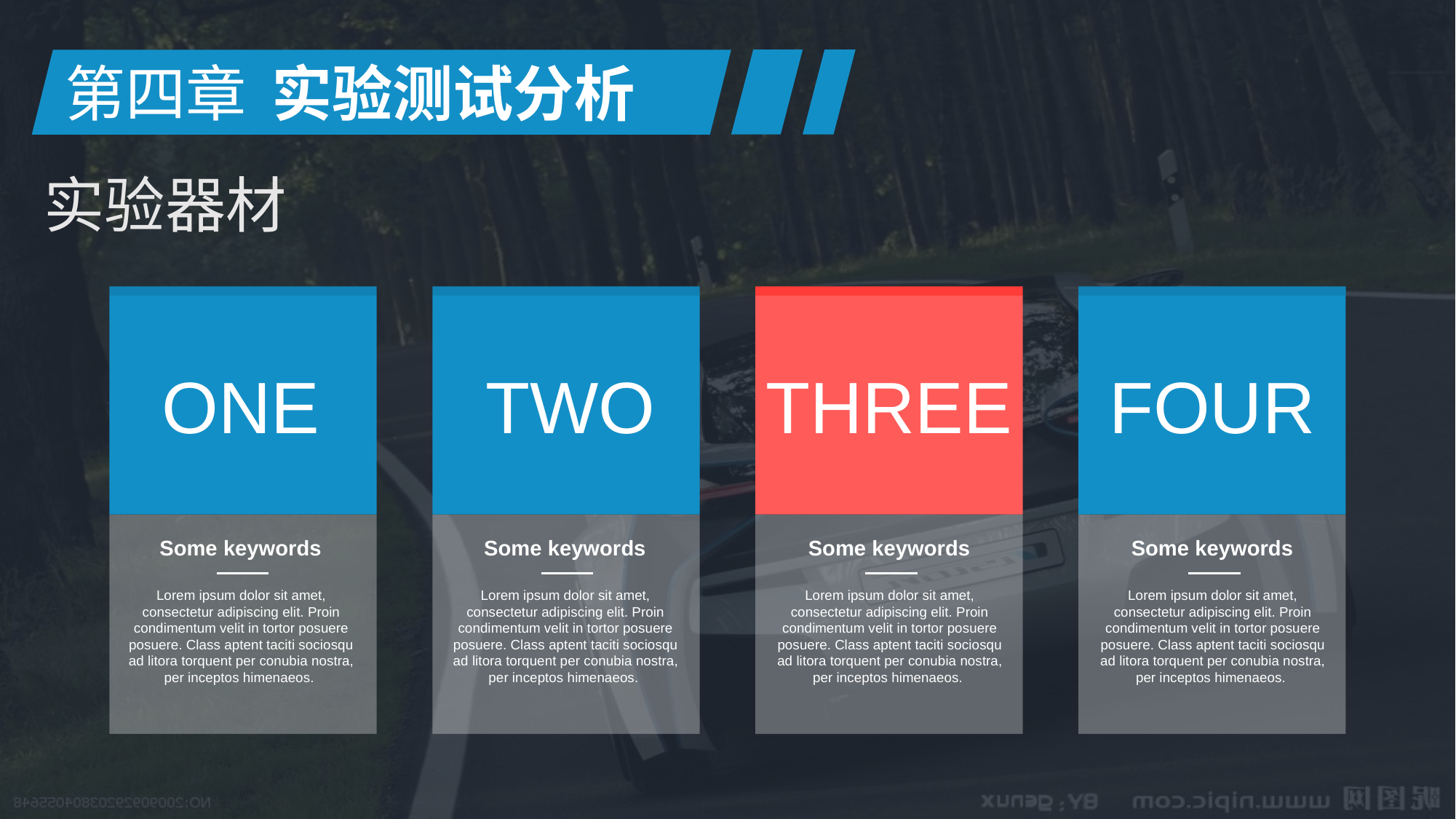

第四章
实验测试分析
实验器材

ONE
TWO
THREE
FOUR

Some keywords
Some keywords
Some keywords
Some keywords
Lorem ipsum dolor sit amet, consectetur adipiscing elit. Proin condimentum velit in tortor posuere posuere. Class aptent taciti sociosqu ad litora torquent per conubia nostra, per inceptos himenaeos.
Lorem ipsum dolor sit amet, consectetur adipiscing elit. Proin condimentum velit in tortor posuere posuere. Class aptent taciti sociosqu ad litora torquent per conubia nostra, per inceptos himenaeos.
Lorem ipsum dolor sit amet, consectetur adipiscing elit. Proin condimentum velit in tortor posuere posuere. Class aptent taciti sociosqu ad litora torquent per conubia nostra, per inceptos himenaeos.
Lorem ipsum dolor sit amet, consectetur adipiscing elit. Proin condimentum velit in tortor posuere posuere. Class aptent taciti sociosqu ad litora torquent per conubia nostra, per inceptos himenaeos.